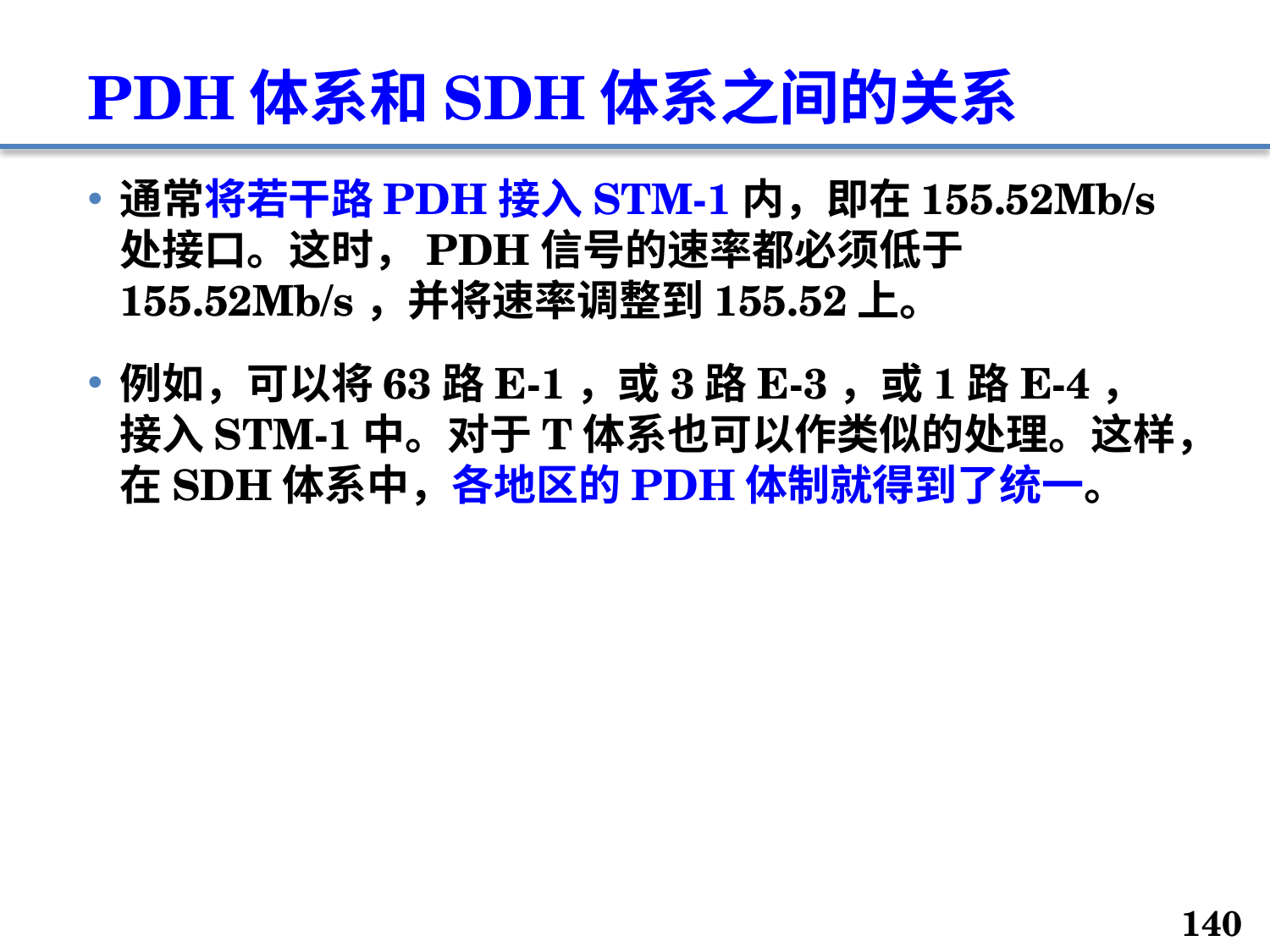

# PDH体系和SDH体系之间的关系
通常将若干路PDH接入STM-1内，即在155.52Mb/s处接口。这时，PDH信号的速率都必须低于155.52Mb/s，并将速率调整到155.52上。
例如，可以将63路E-1，或3路E-3，或1路E-4，接入STM-1中。对于T体系也可以作类似的处理。这样，在SDH体系中，各地区的PDH体制就得到了统一。
140